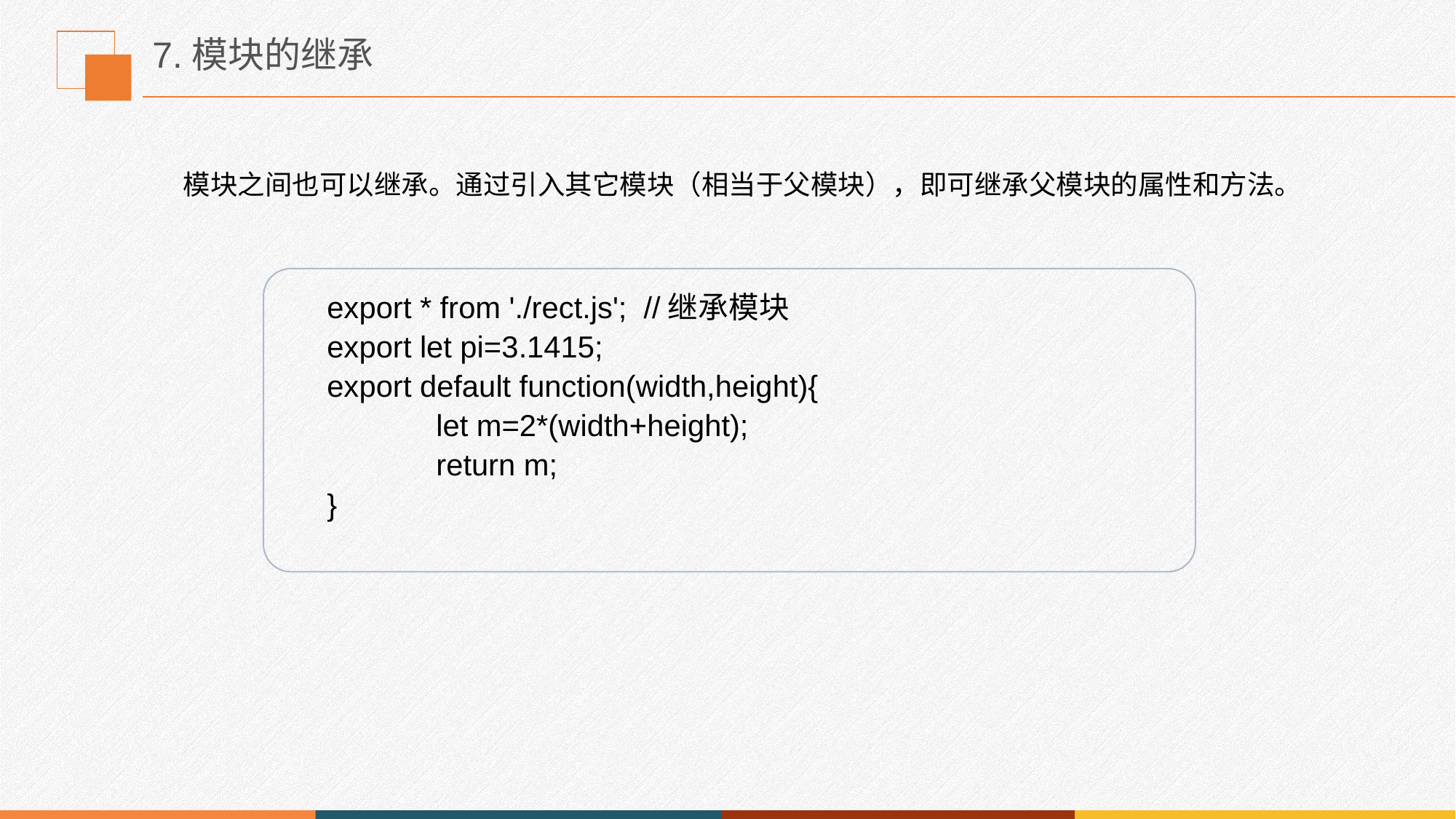

# 7.模块的继承
模块之间也可以继承。通过引入其它模块（相当于父模块），即可继承父模块的属性和方法。

export * from './rect.js';  //继承模块
export let pi=3.1415;
export default function(width,height){
	let m=2*(width+height);
	return m;
}